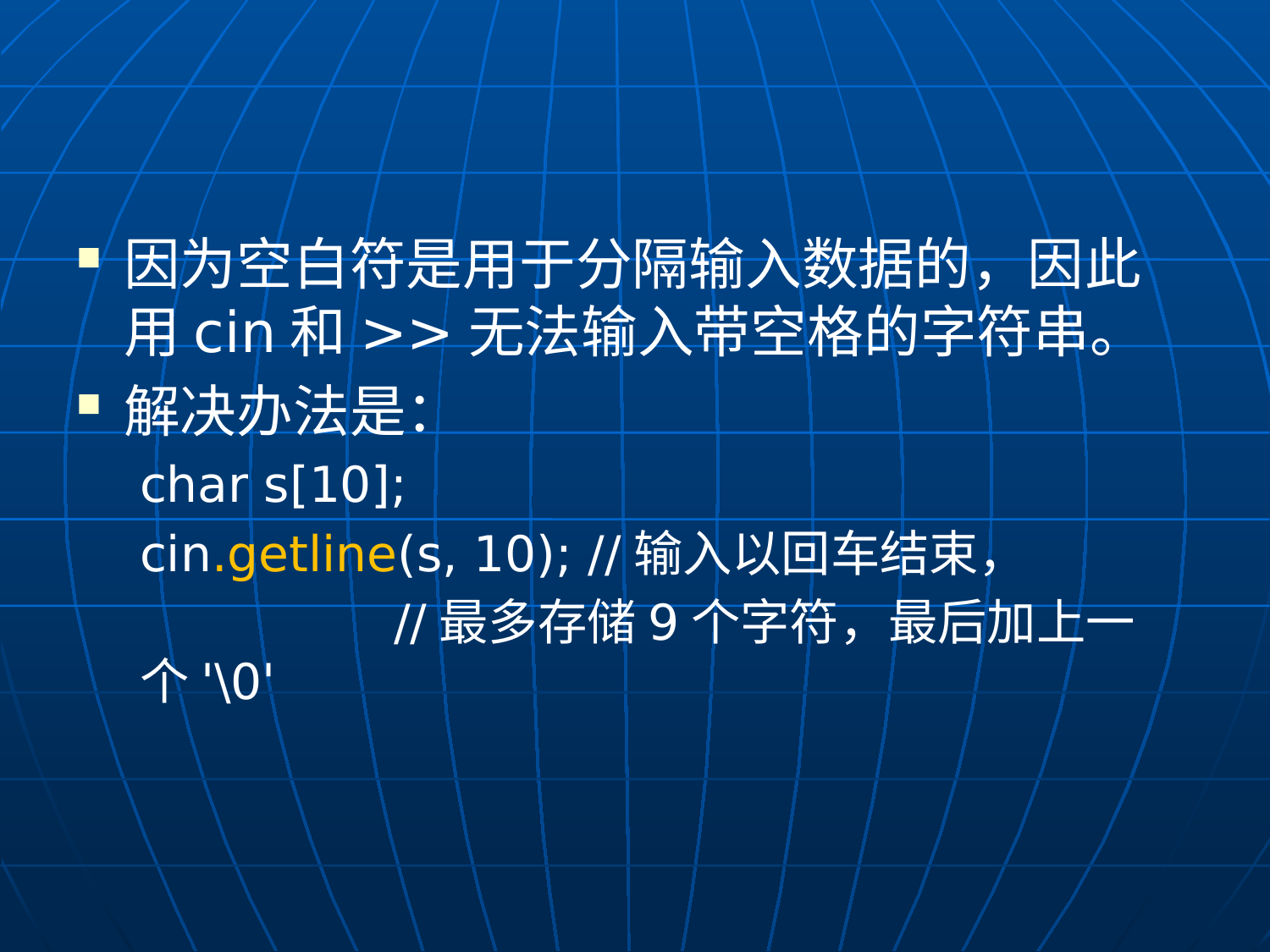

#
因为空白符是用于分隔输入数据的，因此用cin和>>无法输入带空格的字符串。
解决办法是：
char s[10];
cin.getline(s, 10); //输入以回车结束，
		//最多存储9个字符，最后加上一个'\0'